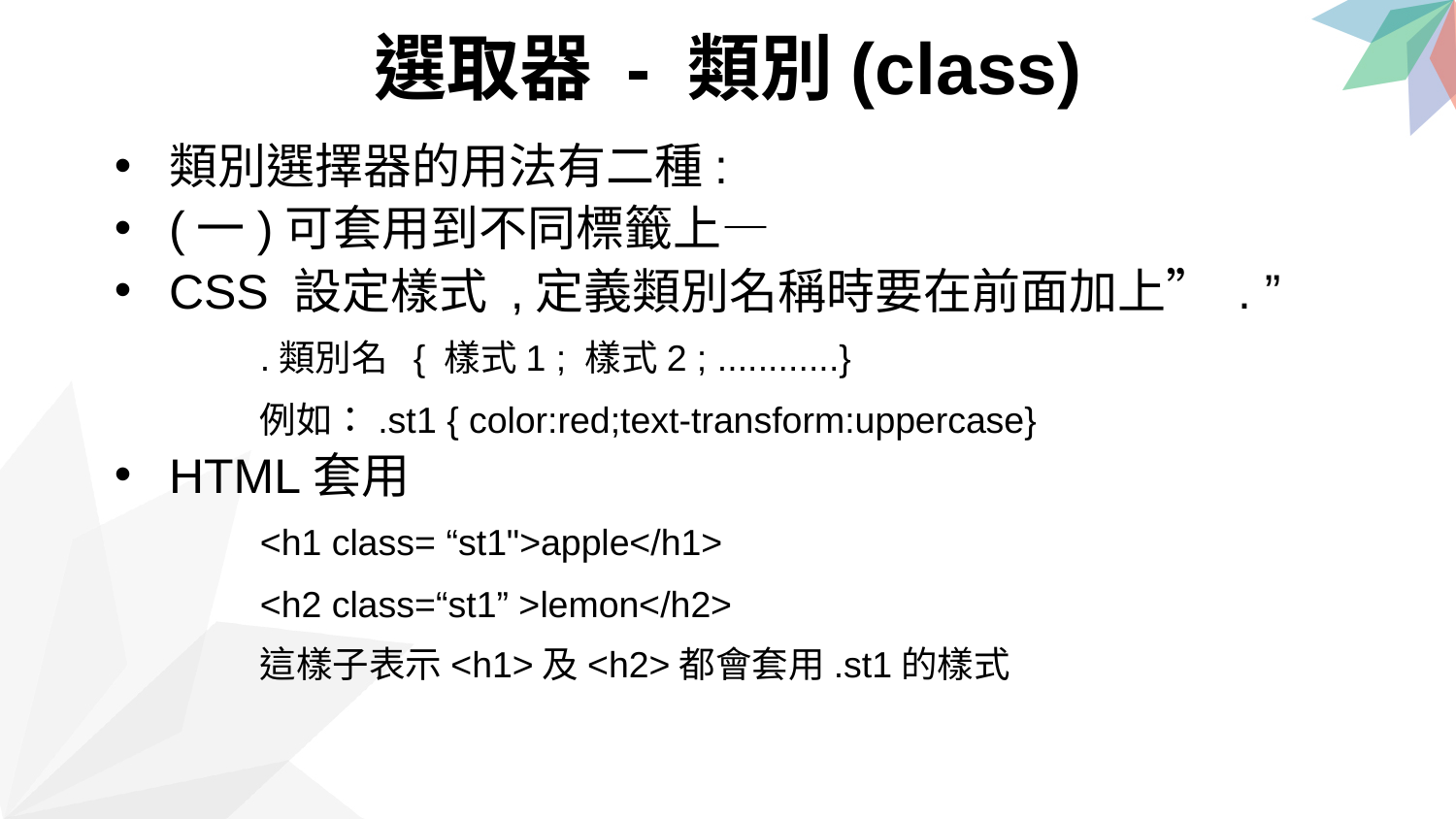

選取器 - 類別(class)
類別選擇器的用法有二種:
(一)可套用到不同標籤上—
CSS 設定樣式 ,定義類別名稱時要在前面加上” . ”
	.類別名  { 樣式1 ; 樣式2 ; ............}
         	例如：.st1 { color:red;text-transform:uppercase}
HTML套用
         	<h1 class= “st1">apple</h1>
         	<h2 class=“st1” >lemon</h2>
         	這樣子表示<h1>及<h2>都會套用.st1的樣式